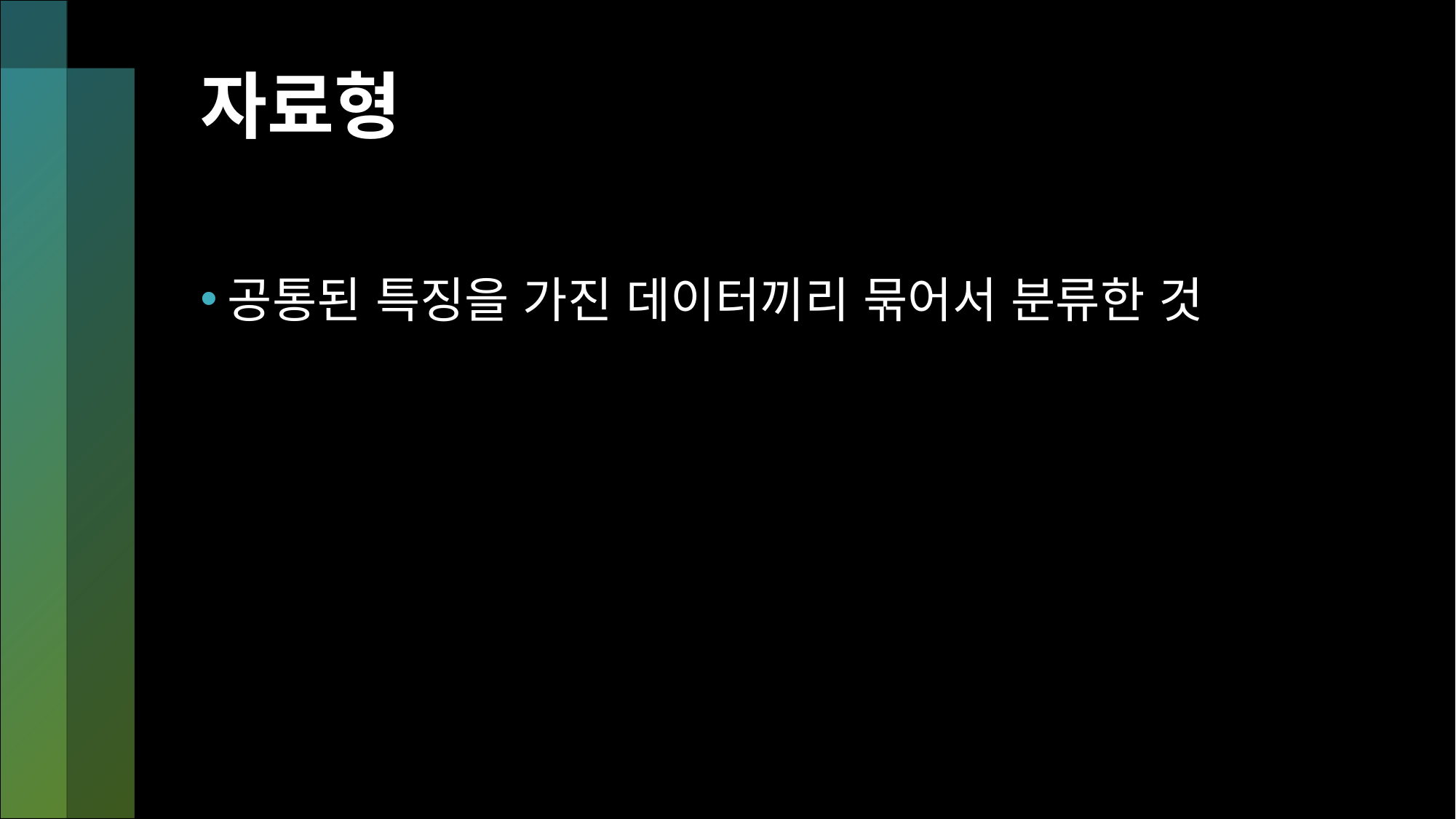

# 자료형
공통된 특징을 가진 데이터끼리 묶어서 분류한 것